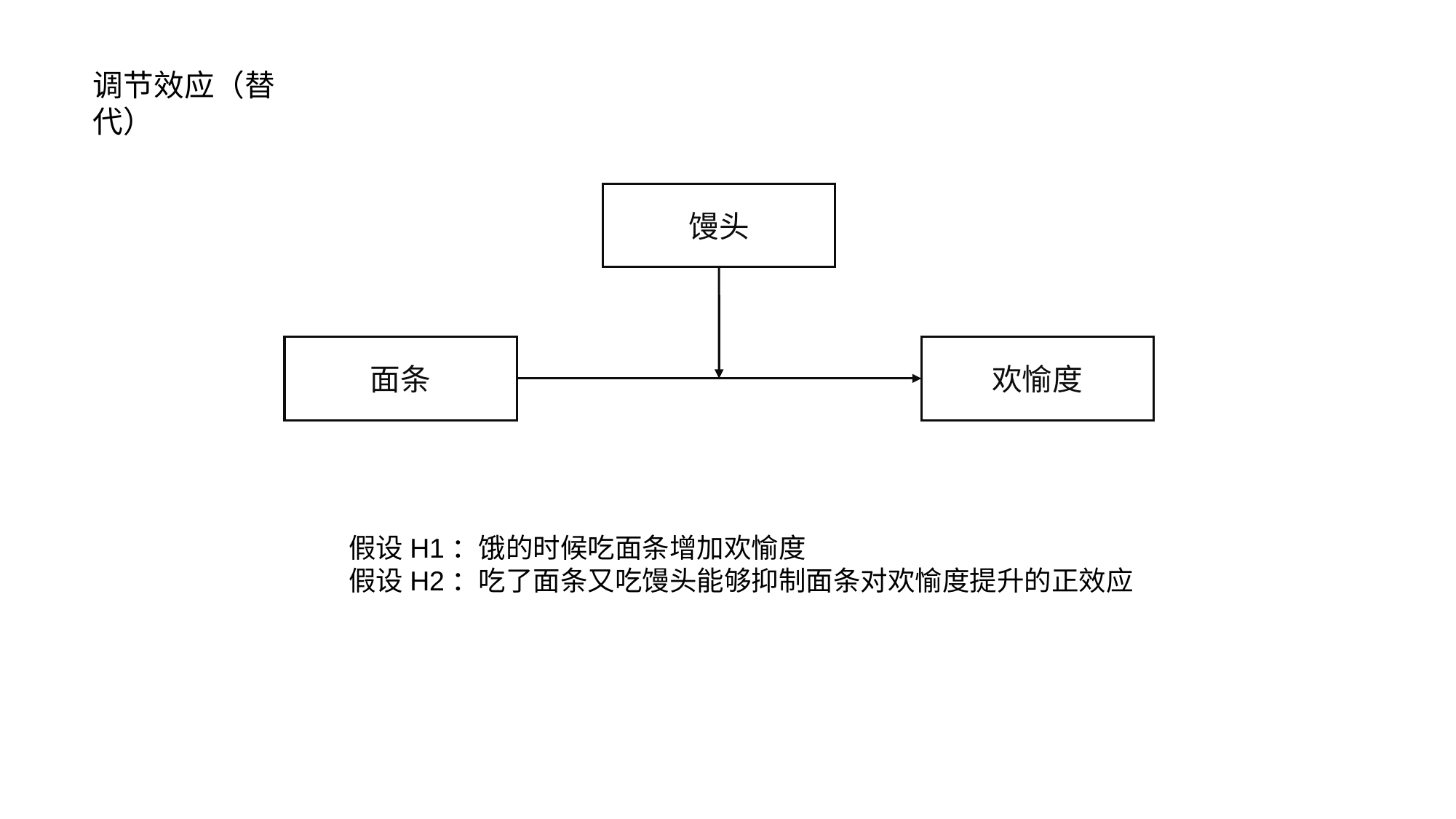

调节效应（替代）
馒头
面条
欢愉度
假设H1：饿的时候吃面条增加欢愉度
假设H2：吃了面条又吃馒头能够抑制面条对欢愉度提升的正效应